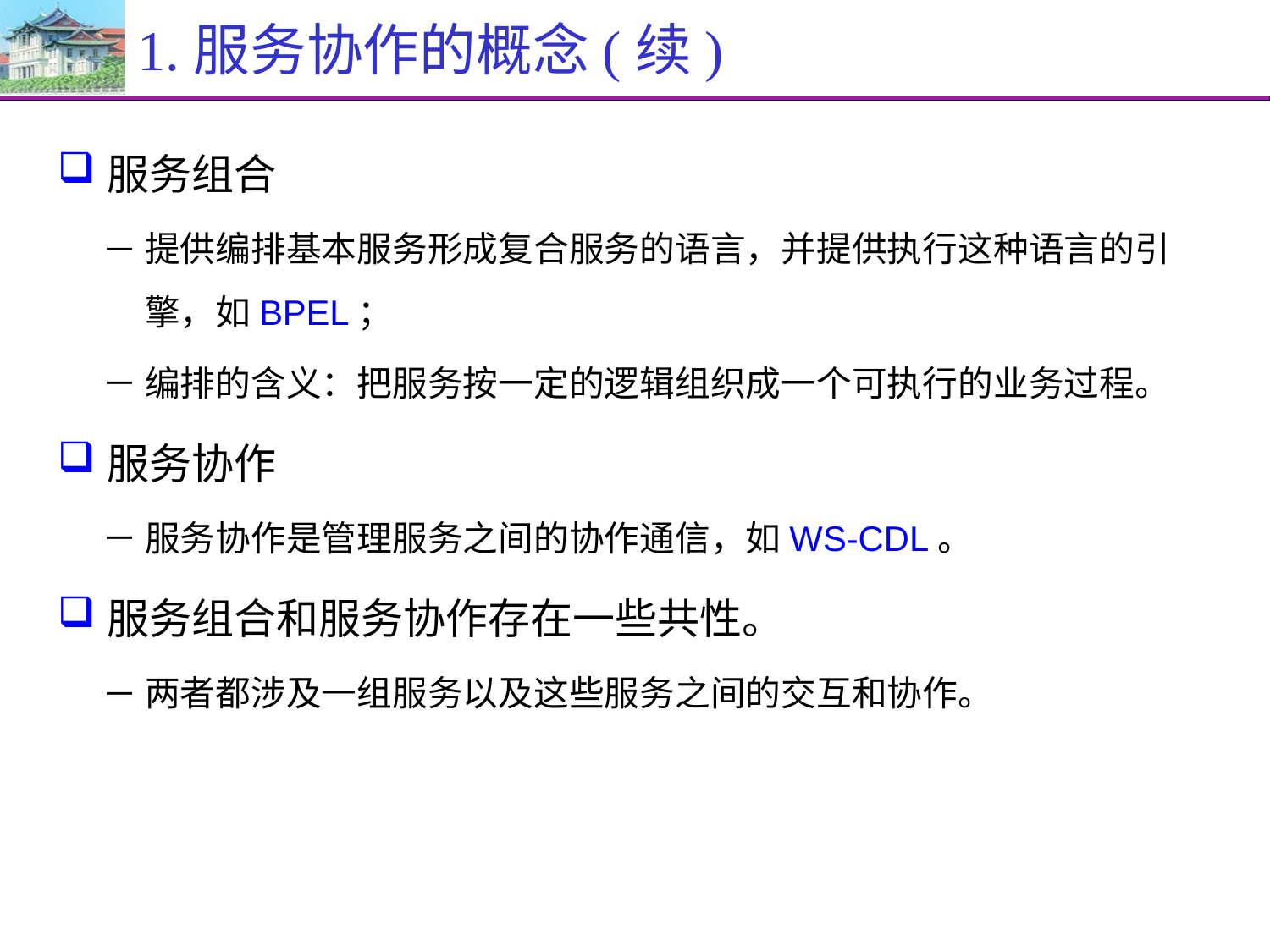

# 1.服务协作的概念(续)
服务组合
提供编排基本服务形成复合服务的语言，并提供执行这种语言的引擎，如BPEL；
编排的含义：把服务按一定的逻辑组织成一个可执行的业务过程。
服务协作
服务协作是管理服务之间的协作通信，如WS-CDL。
服务组合和服务协作存在一些共性。
两者都涉及一组服务以及这些服务之间的交互和协作。